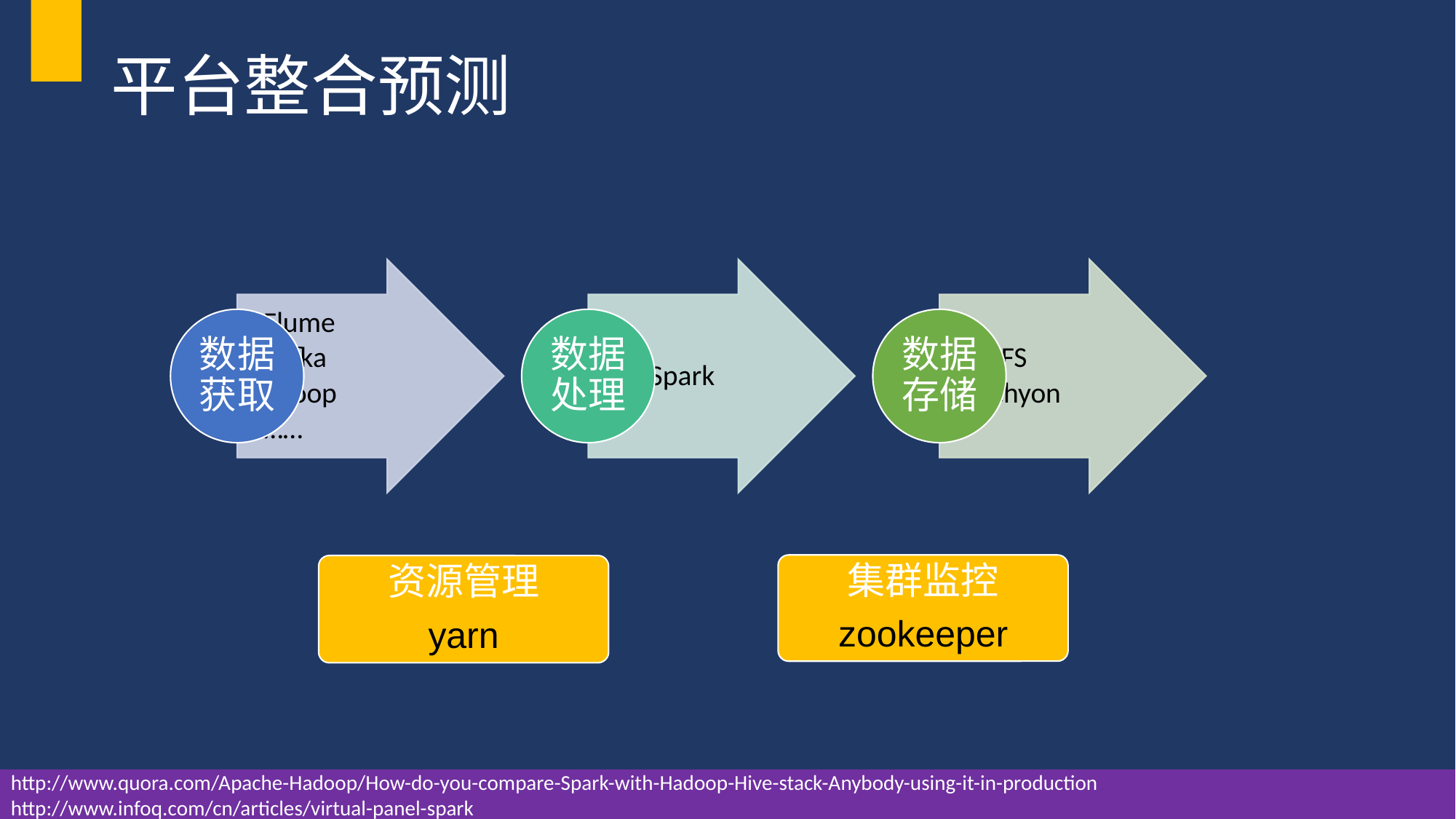

# 平台整合预测
Flume
Kafka
Sqoop
……
数据获取
Spark
数据处理
HDFS
Tachyon
数据存储

集群监控
zookeeper

资源管理
yarn
http://www.quora.com/Apache-Hadoop/How-do-you-compare-Spark-with-Hadoop-Hive-stack-Anybody-using-it-in-production
http://www.infoq.com/cn/articles/virtual-panel-spark